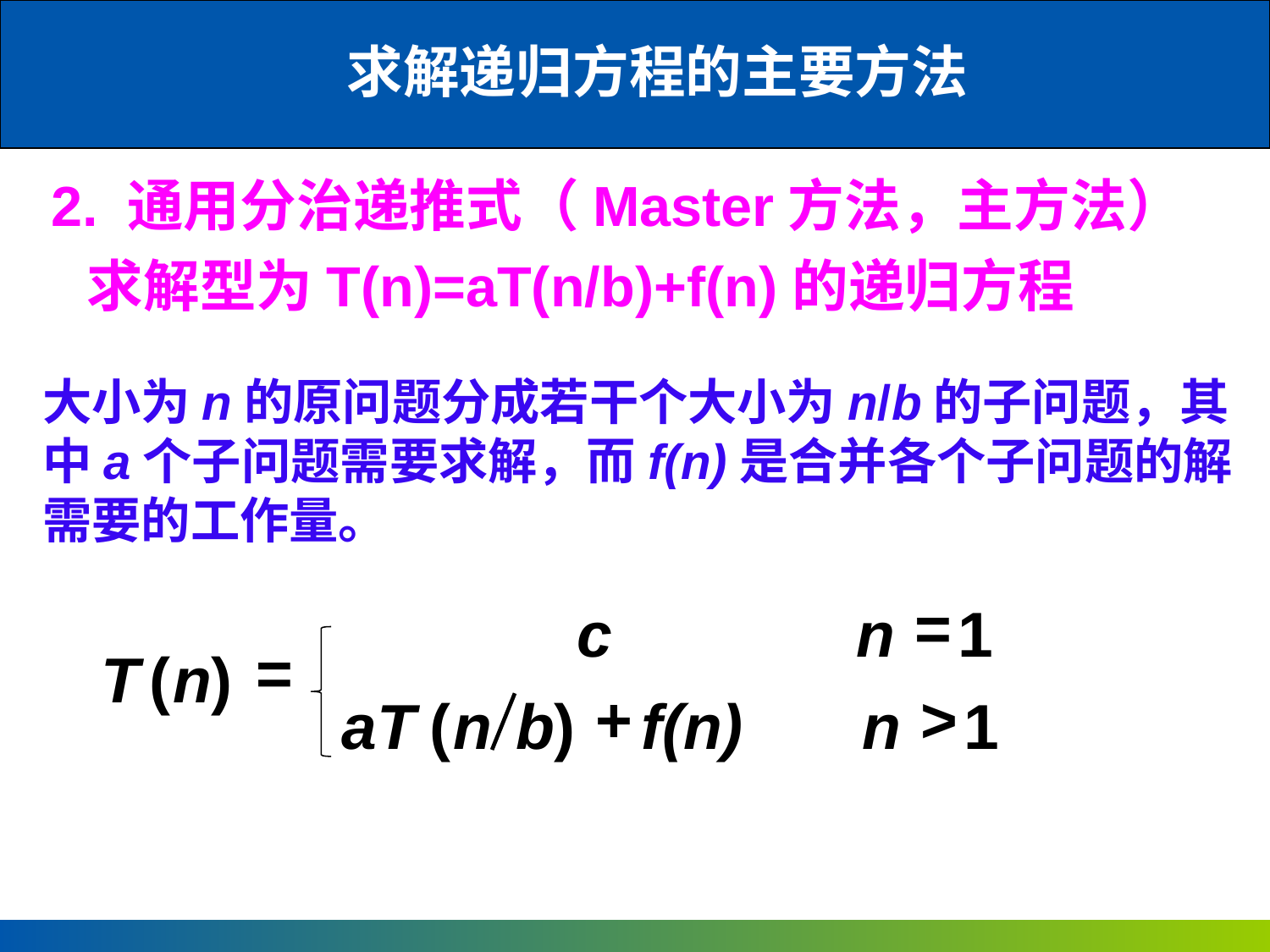

求解递归方程的主要方法
2. 通用分治递推式（Master方法，主方法）
求解型为T(n)=aT(n/b)+f(n)的递归方程
大小为n的原问题分成若干个大小为n/b的子问题，其中a个子问题需要求解，而f(n)是合并各个子问题的解需要的工作量。

=
c
n
1
=
T
(
n
)
+
>
aT
(
n
b
)
f(n)
n
1